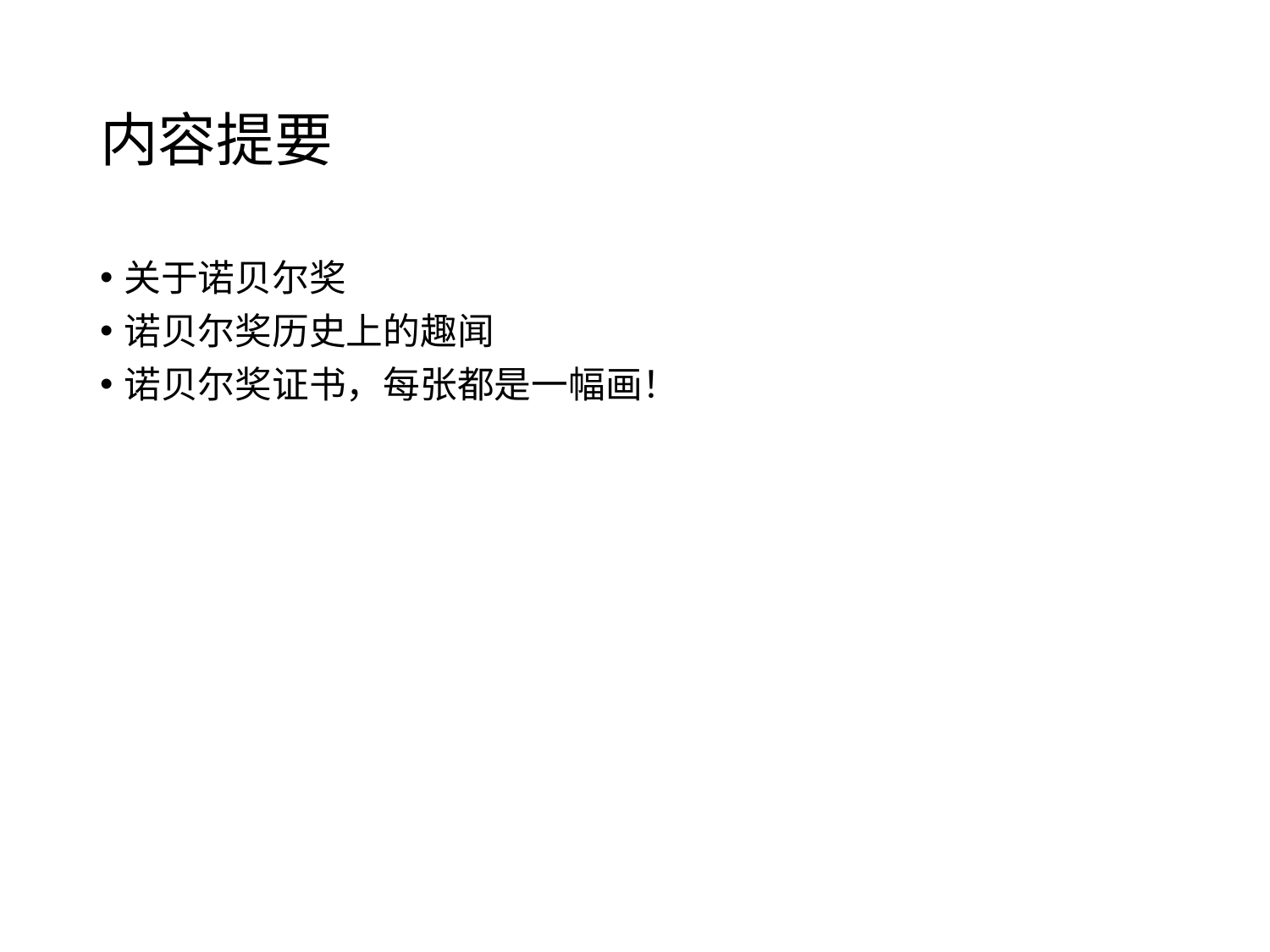

# 内容提要
关于诺贝尔奖
诺贝尔奖历史上的趣闻
诺贝尔奖证书，每张都是一幅画！